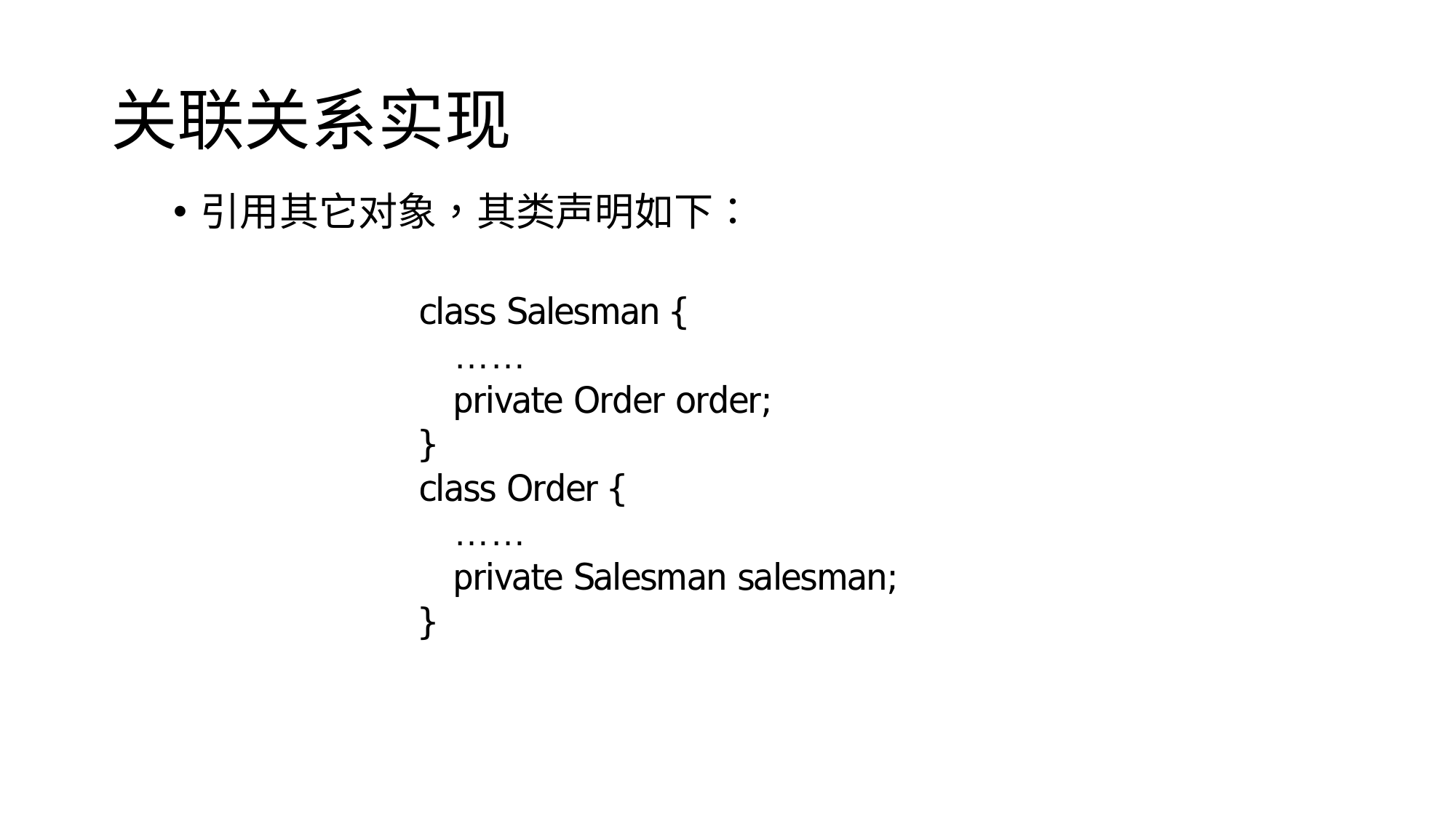

# 关联关系实现
引用其它对象，其类声明如下：
class Salesman {
   ……
   private Order order;
}
class Order {
   ……
   private Salesman salesman;
}